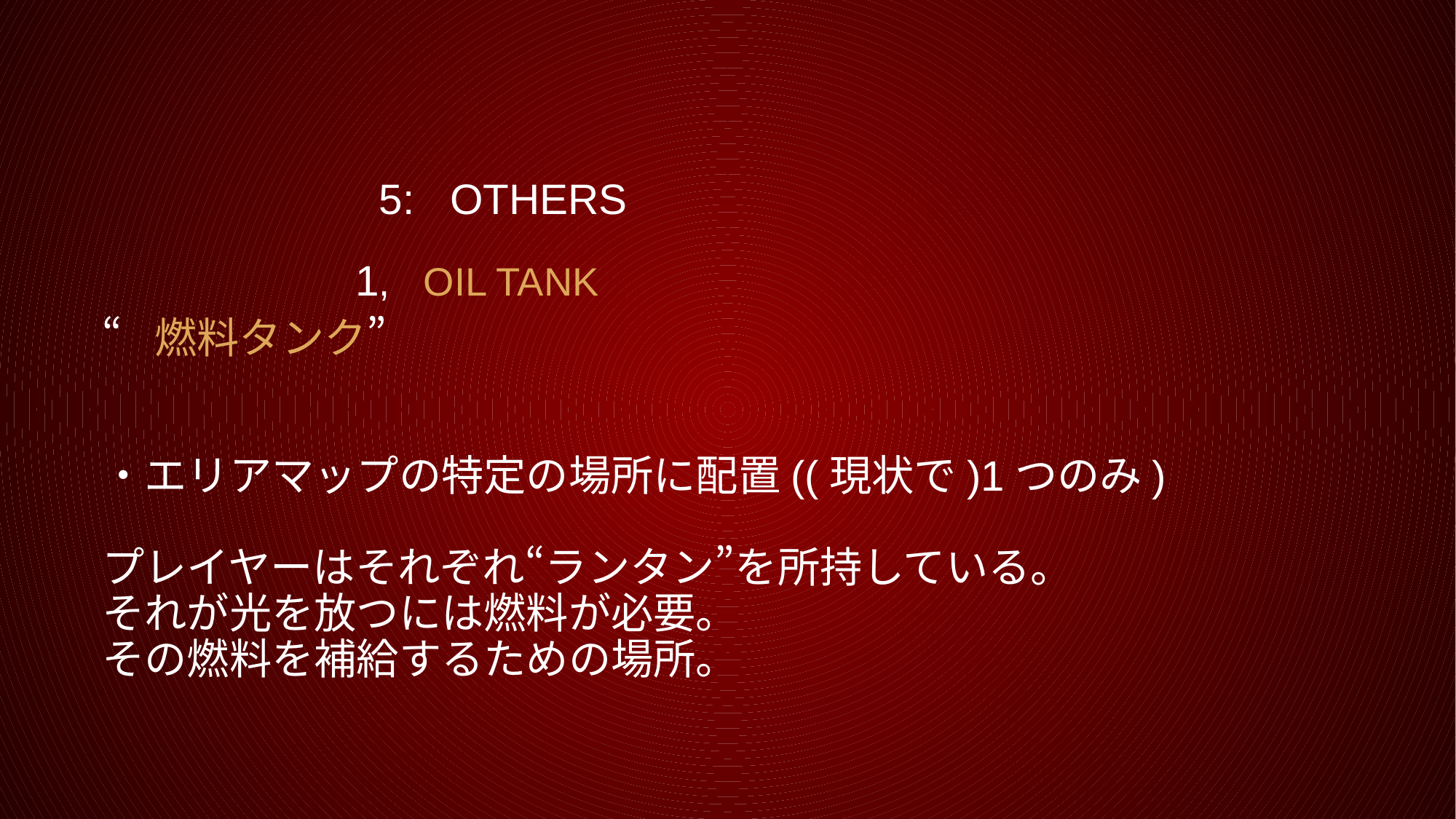

# 5:   Others 1,   Oil Tank
“燃料タンク”

・エリアマップの特定の場所に配置((現状で)1つのみ)

プレイヤーはそれぞれ“ランタン”を所持している。
それが光を放つには燃料が必要。
その燃料を補給するための場所。